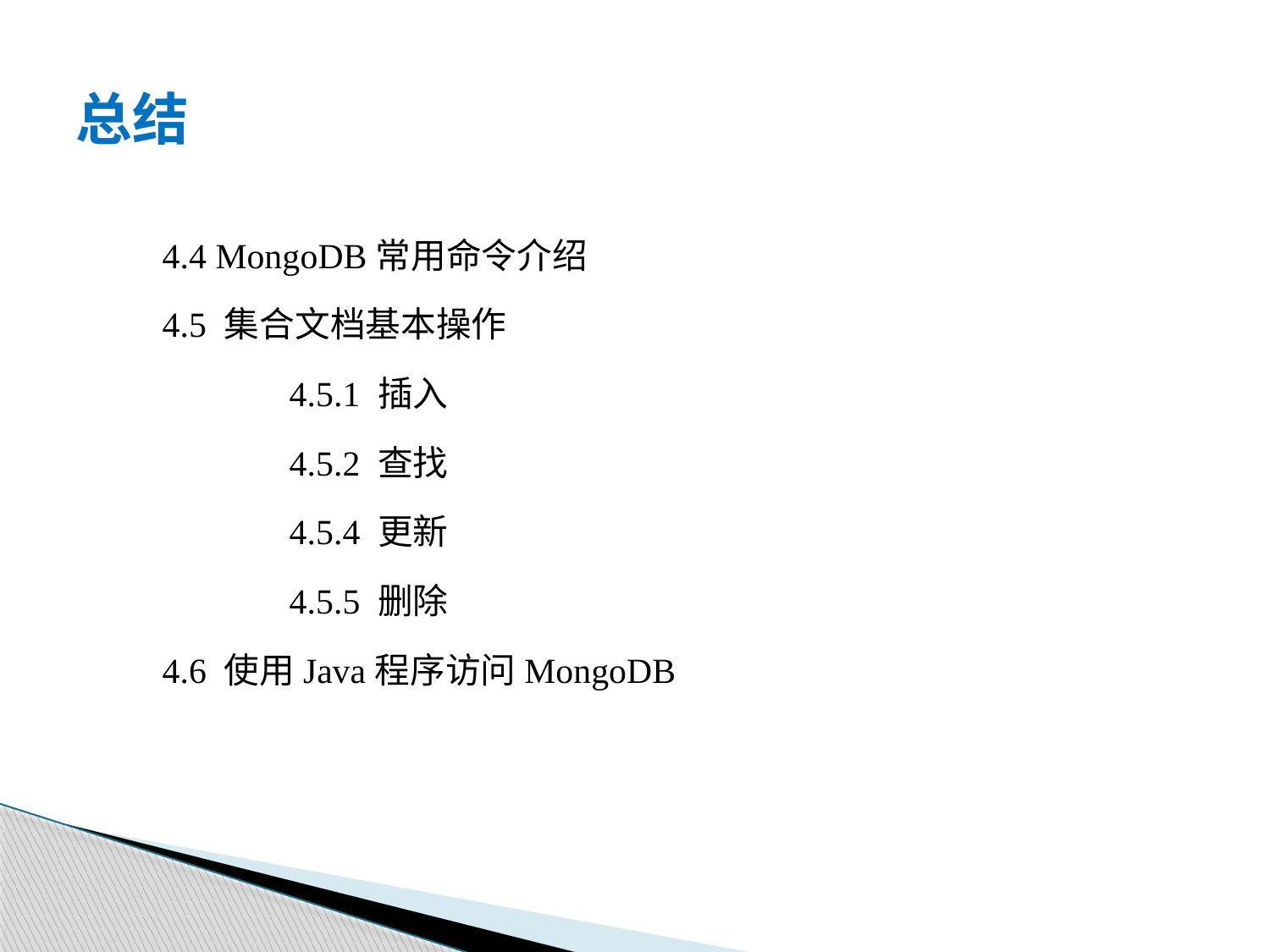

# 总结
	4.4 MongoDB常用命令介绍
	4.5 集合文档基本操作
		4.5.1 插入
		4.5.2 查找
		4.5.4 更新
		4.5.5 删除
	4.6 使用Java程序访问MongoDB